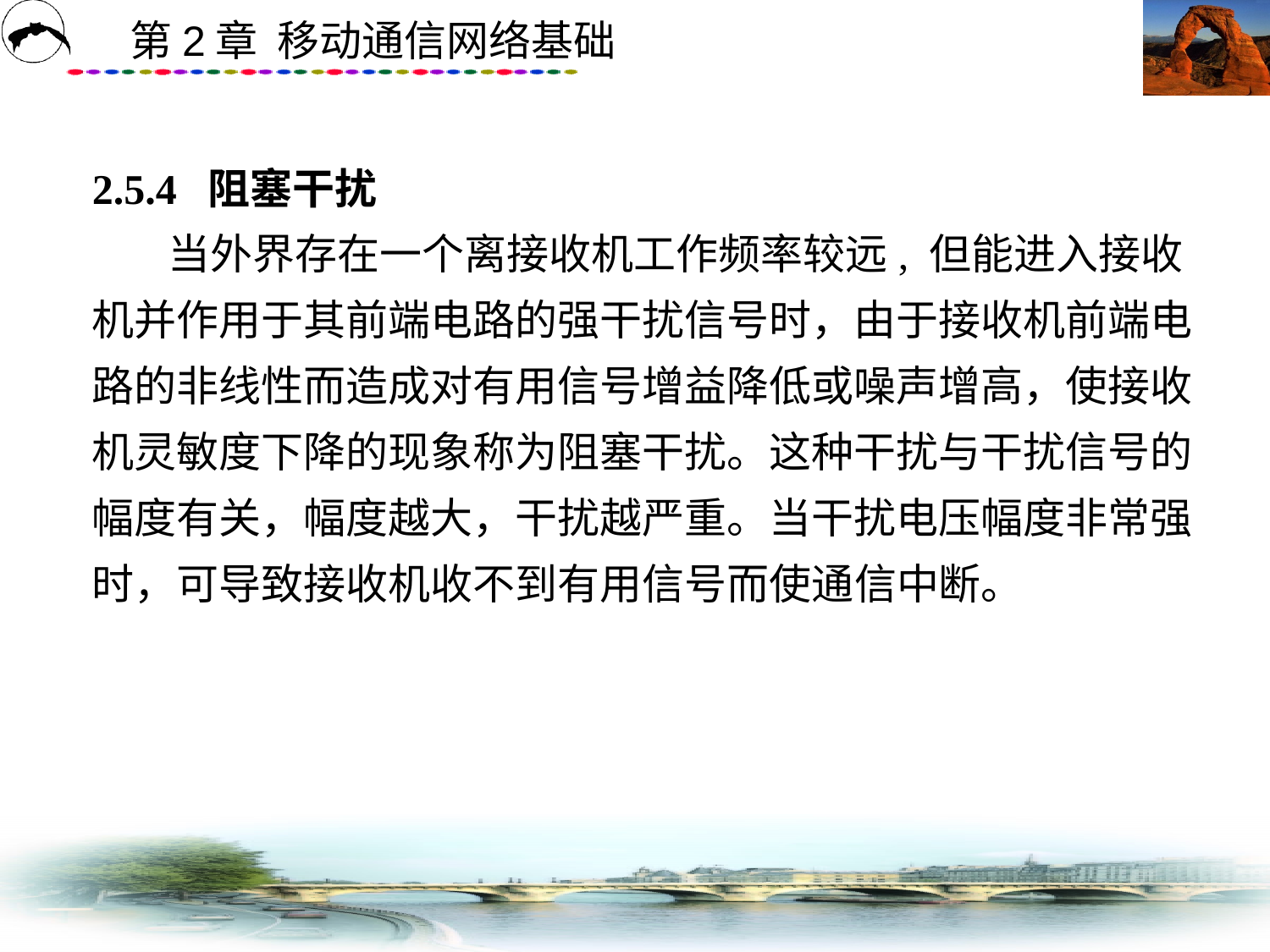

# 2.5.4  阻塞干扰 当外界存在一个离接收机工作频率较远, 但能进入接收机并作用于其前端电路的强干扰信号时，由于接收机前端电路的非线性而造成对有用信号增益降低或噪声增高，使接收机灵敏度下降的现象称为阻塞干扰。这种干扰与干扰信号的幅度有关，幅度越大，干扰越严重。当干扰电压幅度非常强时，可导致接收机收不到有用信号而使通信中断。